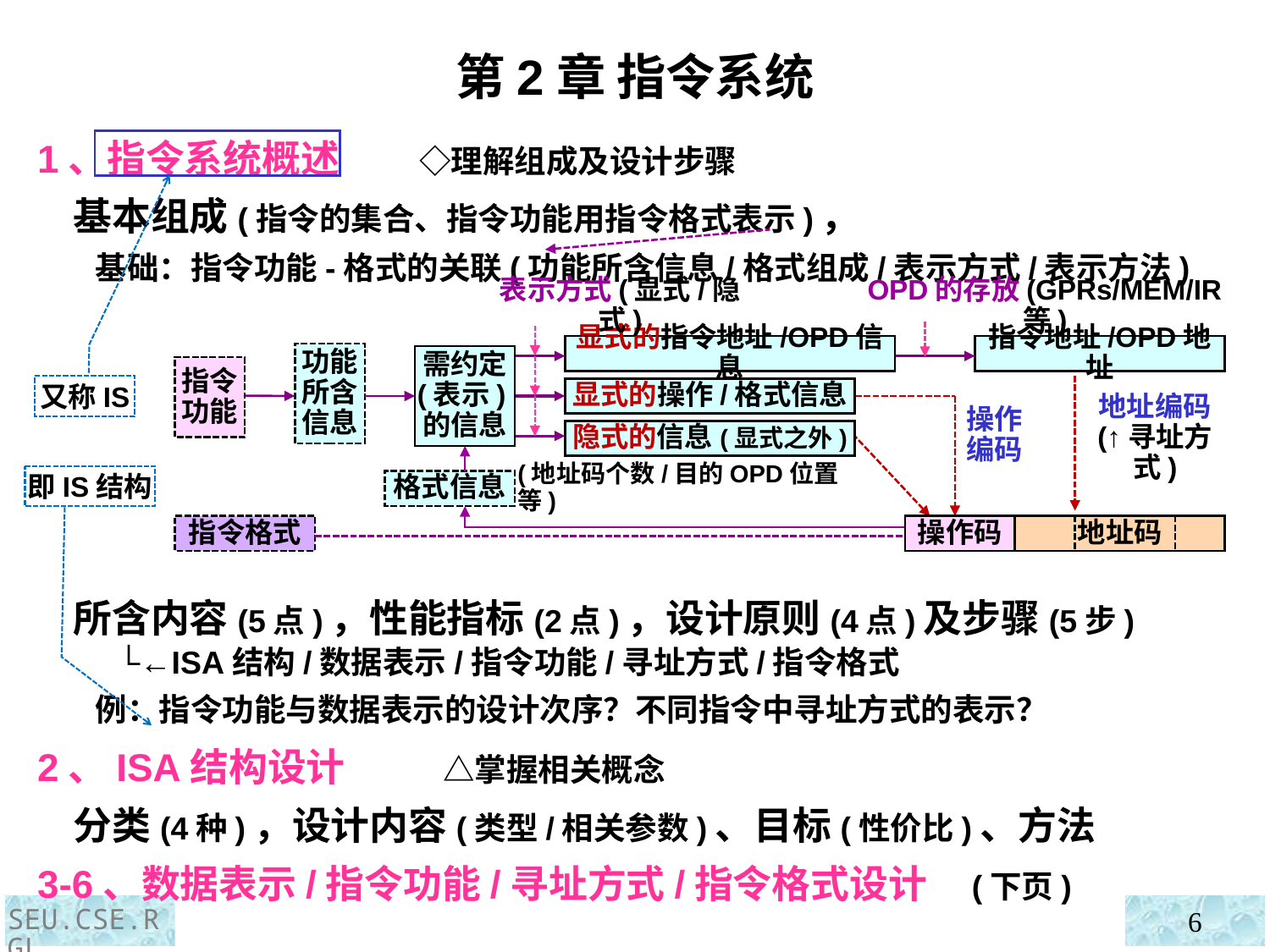

第2章 指令系统
1、指令系统概述         ◇理解组成及设计步骤
   基本组成(指令的集合、指令功能用指令格式表示)，
       基础：指令功能-格式的关联(功能所含信息/格式组成/表示方式/表示方法)

   所含内容(5点)，性能指标(2点)，设计原则(4点)及步骤(5步)
         └←ISA结构/数据表示/指令功能/寻址方式/指令格式
       例：指令功能与数据表示的设计次序？不同指令中寻址方式的表示？
2、ISA结构设计           △掌握相关概念
   分类(4种)，设计内容(类型/相关参数)、目标(性价比)、方法
3-6、数据表示/指令功能/寻址方式/指令格式设计    (下页)

表示方式(显式/隐式)
OPD的存放(GPRs/MEM/IR等)
指令地址/OPD地址
显式的指令地址/OPD信息
显式的操作/格式信息
隐式的信息(显式之外)
功能所含信息
需约定
(表示)的信息
指令功能
格式信息
(地址码个数/目的OPD位置等)
地址码
指令格式
操作码
地址编码
(↑寻址方式)
又称IS
操作
编码
即IS结构
SEU.CSE.RGL
6